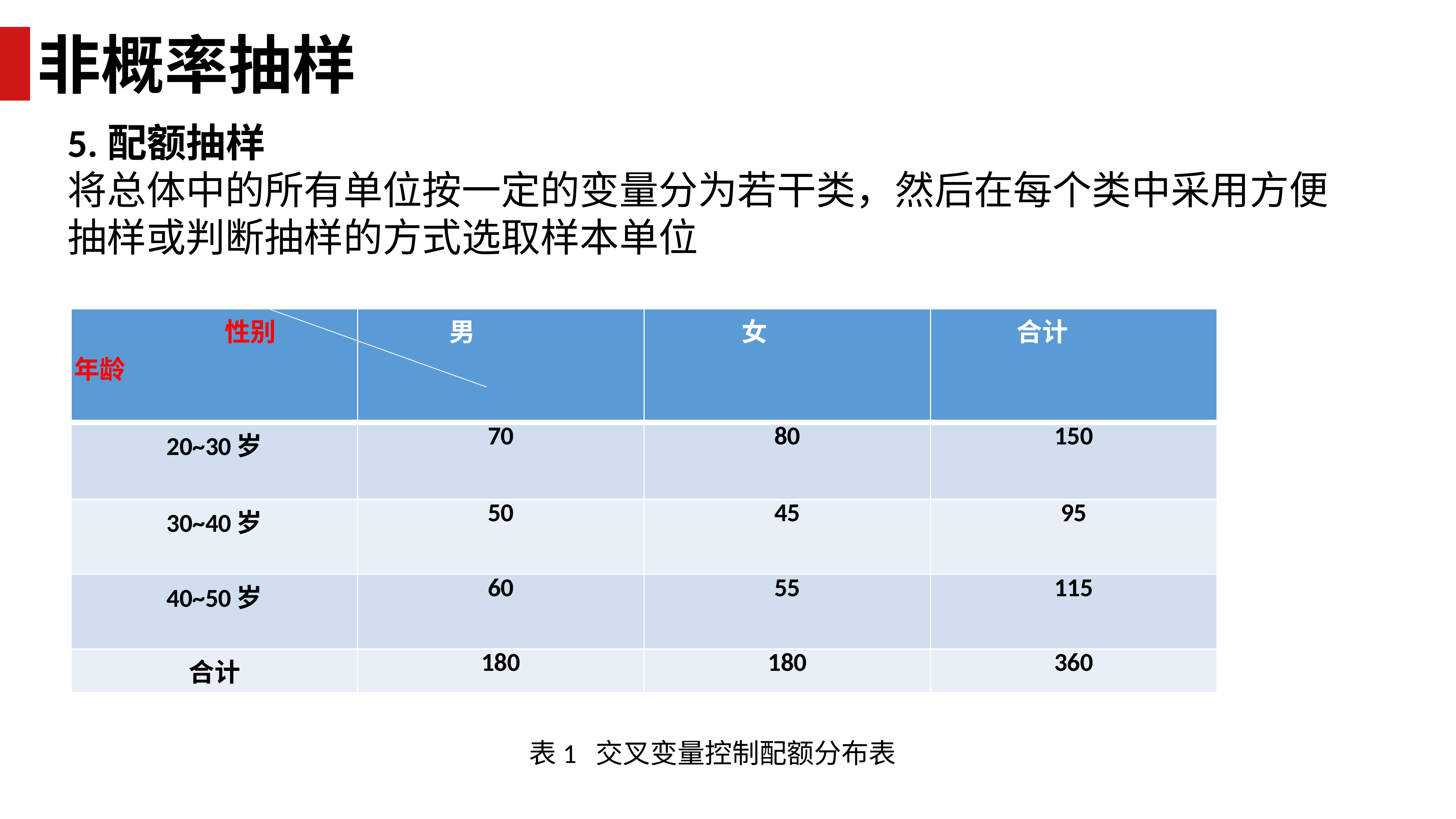

非概率抽样

5.配额抽样
将总体中的所有单位按一定的变量分为若干类，然后在每个类中采用方便抽样或判断抽样的方式选取样本单位

| 性别 年龄 | 男 | 女 | 合计 |
| --- | --- | --- | --- |
| 20~30岁 | 70 | 80 | 150 |
| 30~40岁 | 50 | 45 | 95 |
| 40~50岁 | 60 | 55 | 115 |
| 合计 | 180 | 180 | 360 |
表1  交叉变量控制配额分布表
36